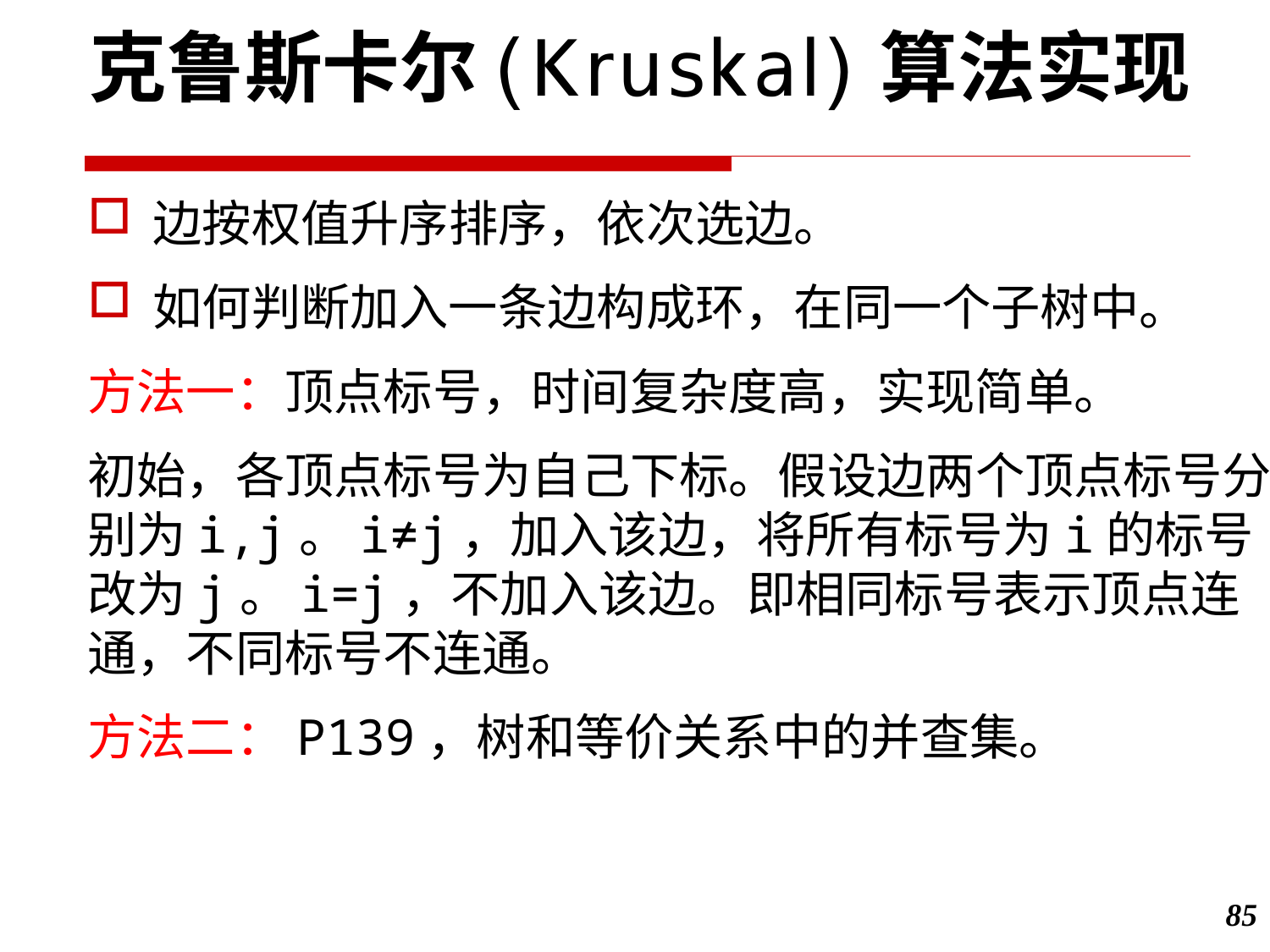

克鲁斯卡尔(Kruskal)算法实现
边按权值升序排序，依次选边。
如何判断加入一条边构成环，在同一个子树中。
方法一：顶点标号，时间复杂度高，实现简单。
初始，各顶点标号为自己下标。假设边两个顶点标号分别为i,j。i≠j，加入该边，将所有标号为i的标号改为j。i=j，不加入该边。即相同标号表示顶点连通，不同标号不连通。
方法二：P139，树和等价关系中的并查集。

85